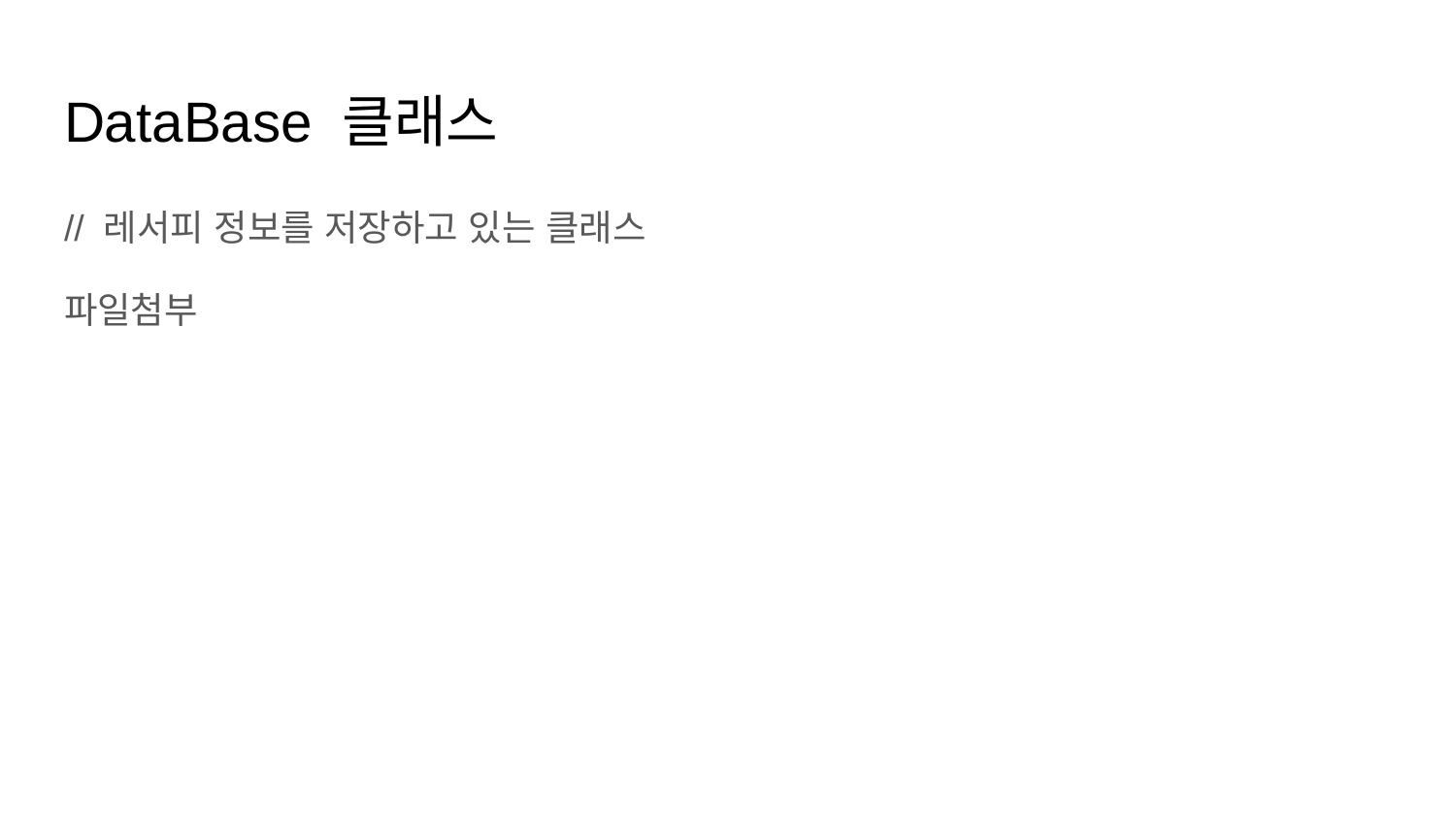

# DataBase 클래스
// 레서피 정보를 저장하고 있는 클래스
파일첨부